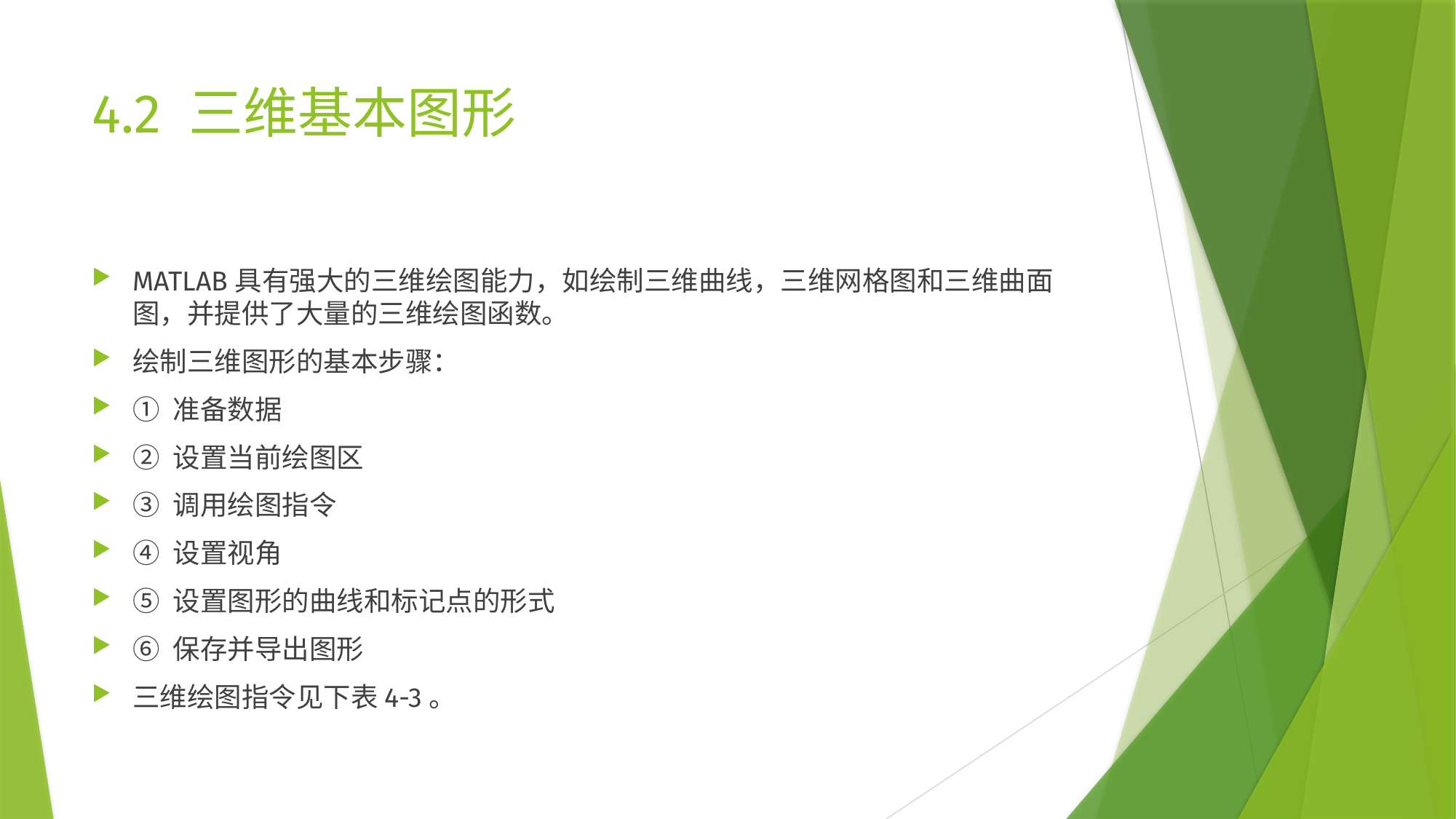

# 4.2 三维基本图形
MATLAB具有强大的三维绘图能力，如绘制三维曲线，三维网格图和三维曲面图，并提供了大量的三维绘图函数。
绘制三维图形的基本步骤：
① 准备数据
② 设置当前绘图区
③ 调用绘图指令
④ 设置视角
⑤ 设置图形的曲线和标记点的形式
⑥ 保存并导出图形
三维绘图指令见下表4-3。